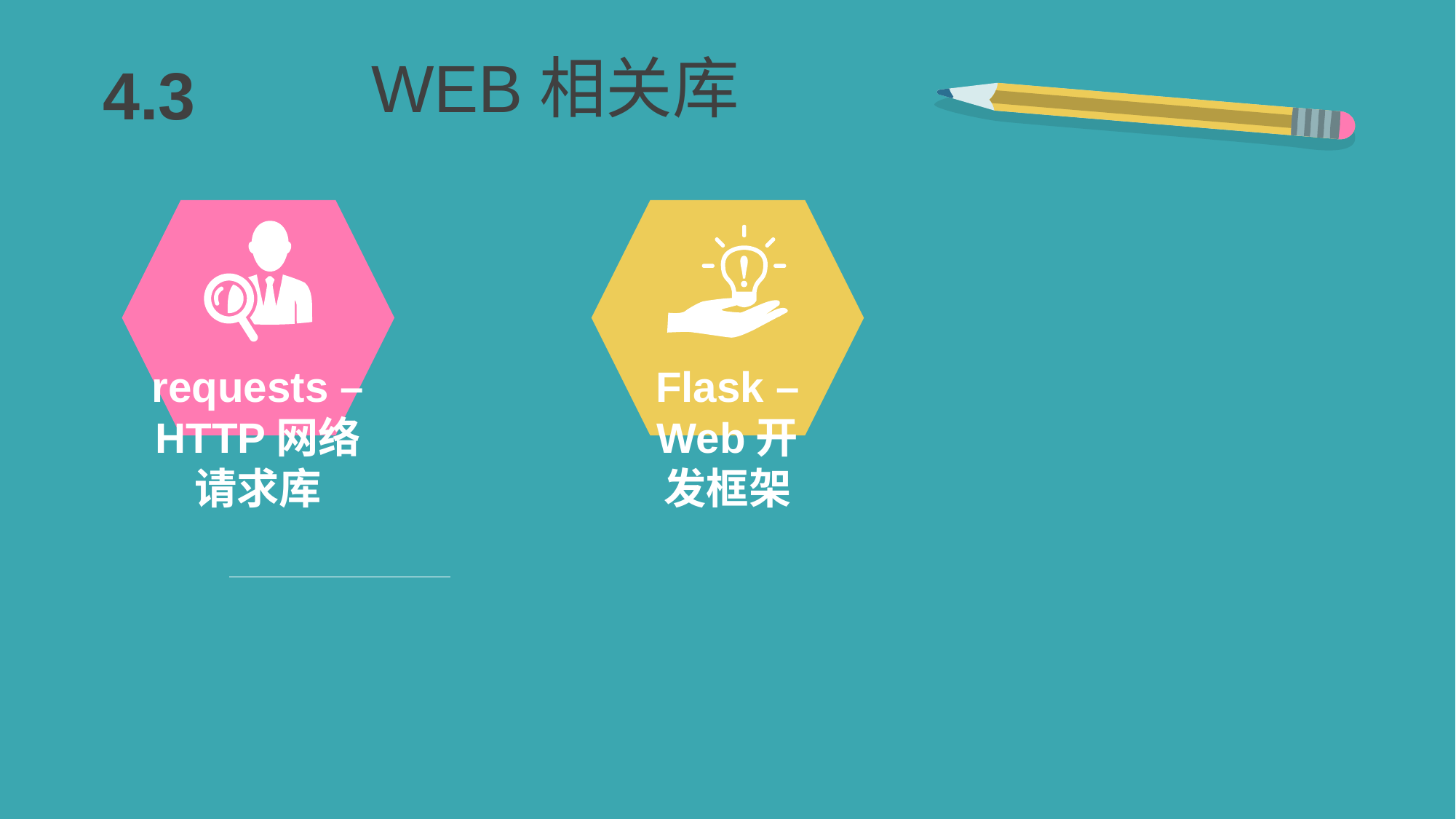

WEB相关库
4.3

Flask – Web开发框架
requests – HTTP网络请求库